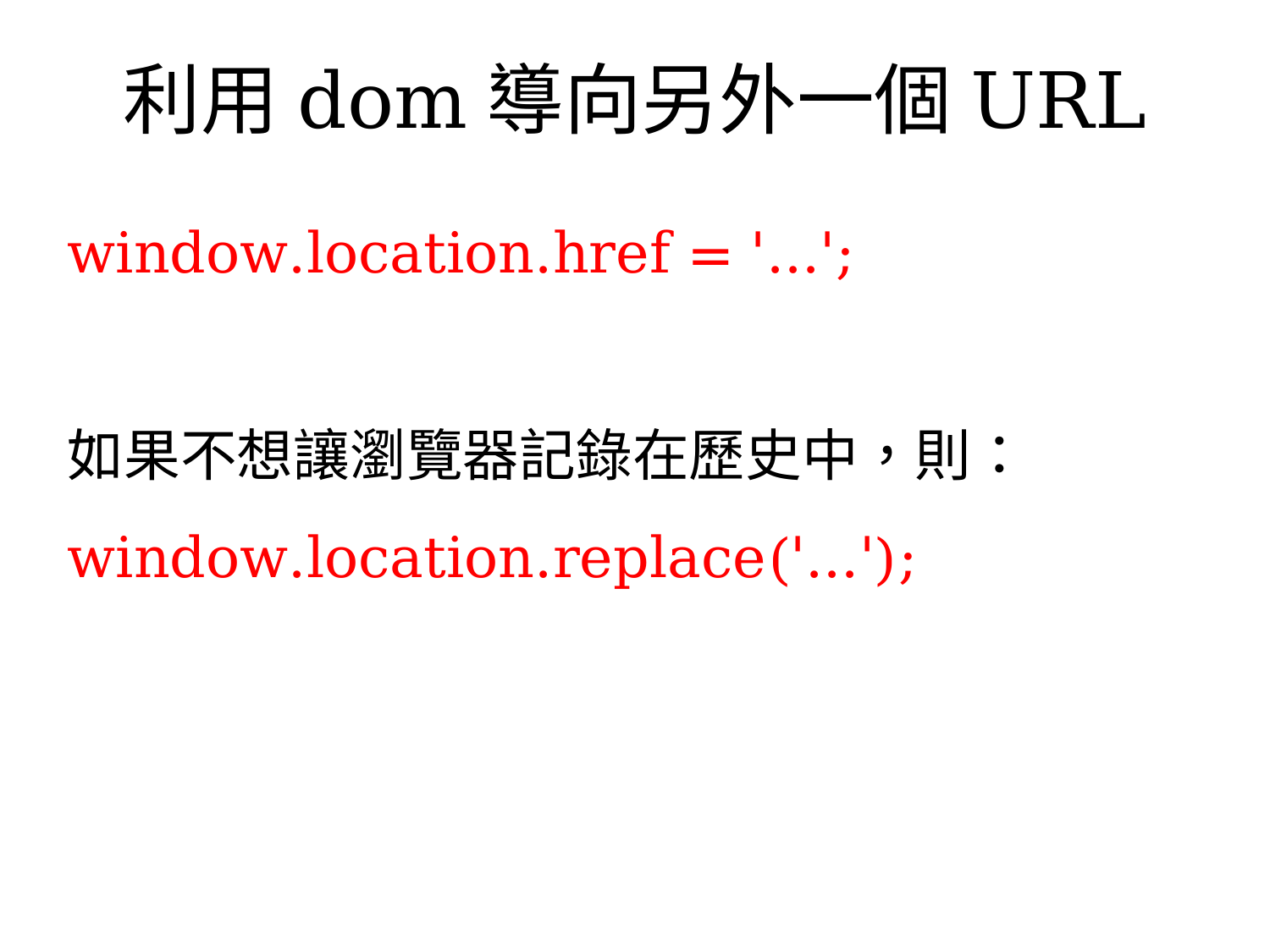

# 利用dom導向另外一個URL
window.location.href = '...';

如果不想讓瀏覽器記錄在歷史中，則：
window.location.replace('...');